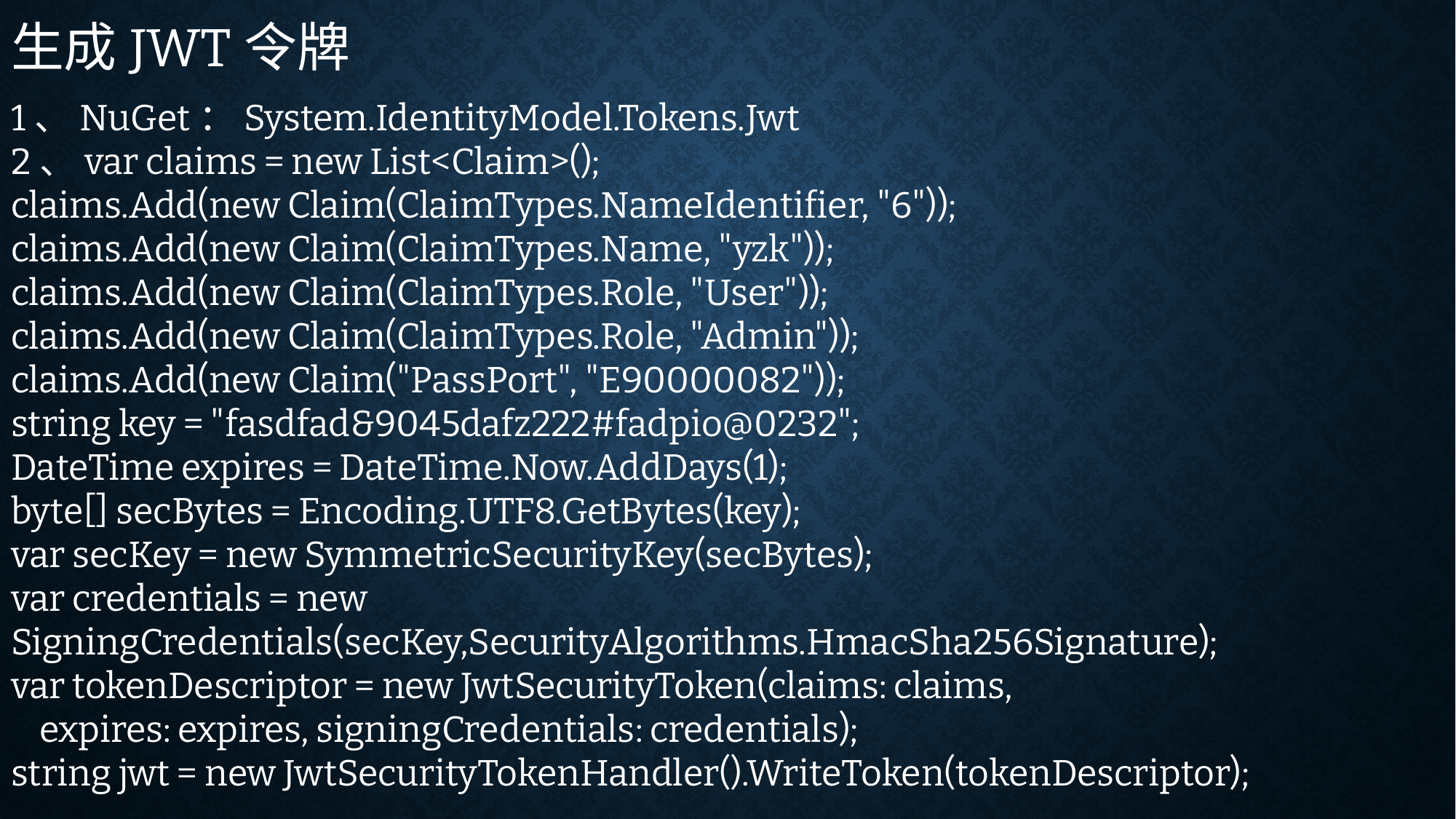

生成JWT令牌
1、NuGet：System.IdentityModel.Tokens.Jwt
2、var claims = new List<Claim>();
claims.Add(new Claim(ClaimTypes.NameIdentifier, "6"));
claims.Add(new Claim(ClaimTypes.Name, "yzk"));
claims.Add(new Claim(ClaimTypes.Role, "User"));
claims.Add(new Claim(ClaimTypes.Role, "Admin"));
claims.Add(new Claim("PassPort", "E90000082"));
string key = "fasdfad&9045dafz222#fadpio@0232";
DateTime expires = DateTime.Now.AddDays(1);
byte[] secBytes = Encoding.UTF8.GetBytes(key);
var secKey = new SymmetricSecurityKey(secBytes);
var credentials = new SigningCredentials(secKey,SecurityAlgorithms.HmacSha256Signature);
var tokenDescriptor = new JwtSecurityToken(claims: claims,
    expires: expires, signingCredentials: credentials);
string jwt = new JwtSecurityTokenHandler().WriteToken(tokenDescriptor);